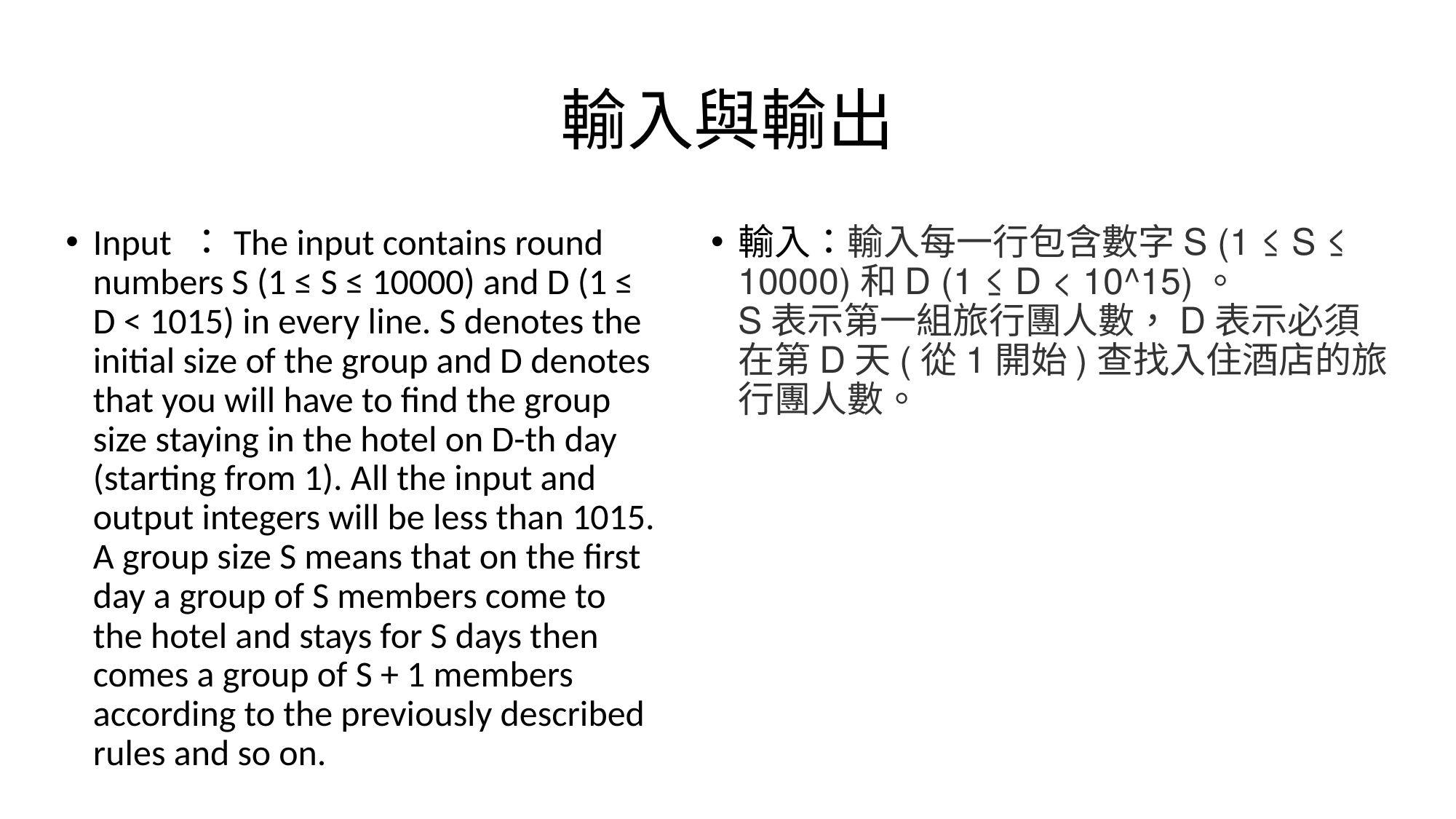

# 輸入與輸出
Input ：The input contains round numbers S (1 ≤ S ≤ 10000) and D (1 ≤ D < 1015) in every line. S denotes the initial size of the group and D denotes that you will have to find the group size staying in the hotel on D-th day (starting from 1). All the input and output integers will be less than 1015. A group size S means that on the first day a group of S members come to the hotel and stays for S days then comes a group of S + 1 members according to the previously described rules and so on.
輸入：輸入每一行包含數字S (1 ≤ S ≤ 10000)和D (1 ≤ D < 10^15)。
S表示第一組旅行團人數，D表示必須在第D天(從1開始)查找入住酒店的旅行團人數。